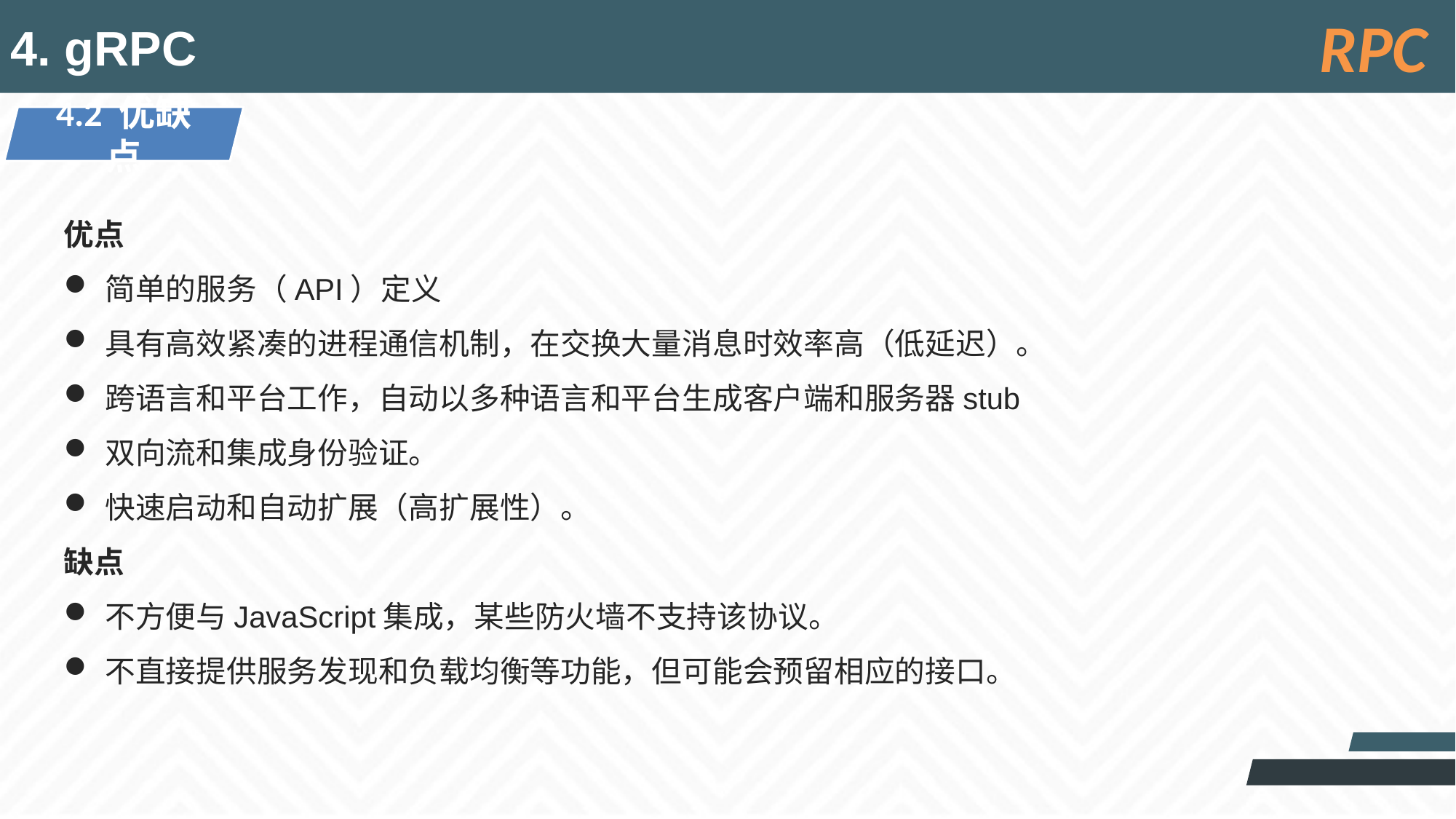

4. gRPC
RPC
4.2 优缺点
优点
简单的服务（API）定义
具有高效紧凑的进程通信机制，在交换大量消息时效率高（低延迟）。
跨语言和平台工作，自动以多种语言和平台生成客户端和服务器stub
双向流和集成身份验证。
快速启动和自动扩展（高扩展性）。
缺点
不方便与JavaScript集成，某些防火墙不支持该协议。
不直接提供服务发现和负载均衡等功能，但可能会预留相应的接口。